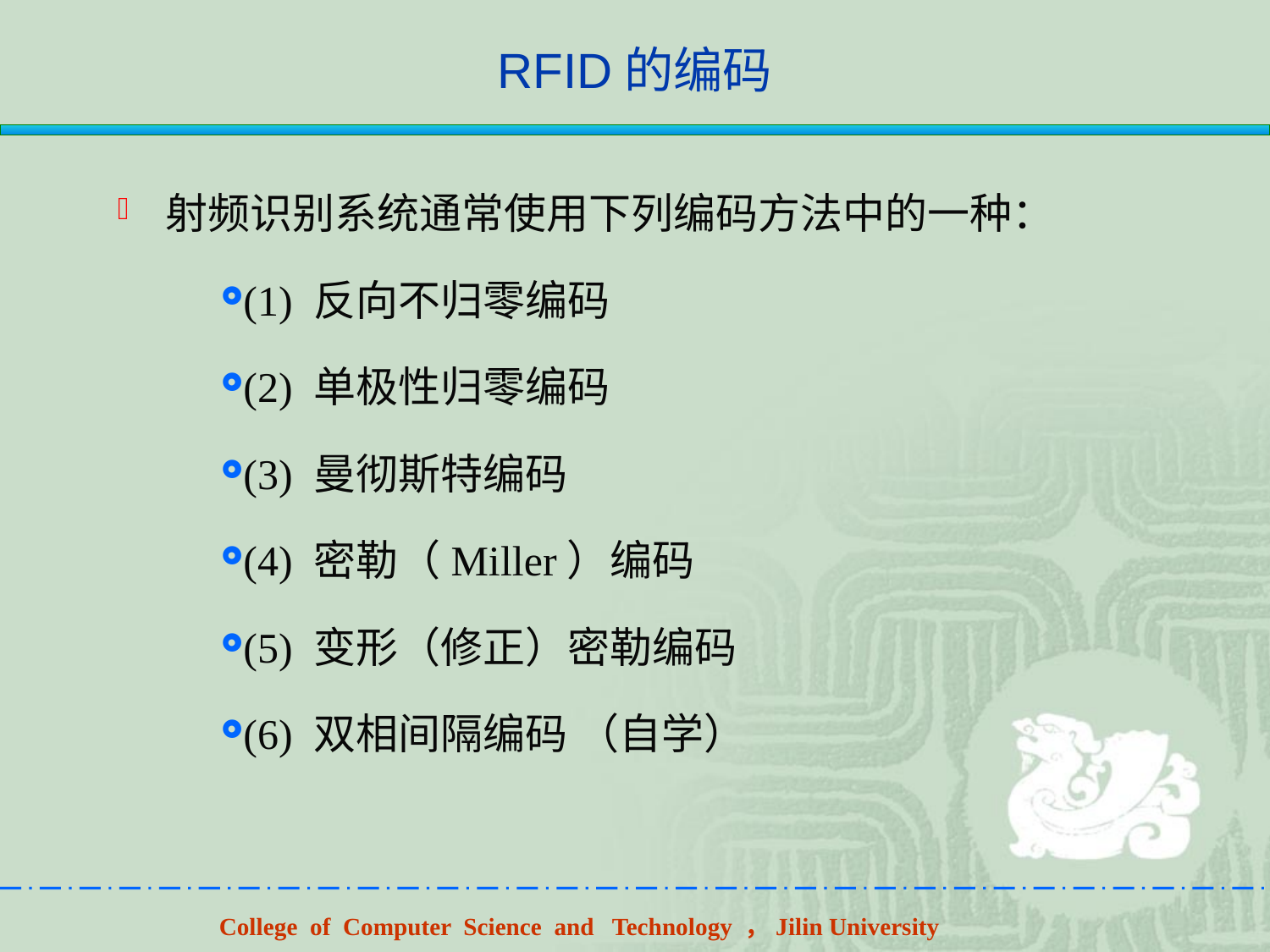

# RFID的编码
射频识别系统通常使用下列编码方法中的一种：
(1) 反向不归零编码
(2) 单极性归零编码
(3) 曼彻斯特编码
(4) 密勒（Miller）编码
(5) 变形（修正）密勒编码
(6) 双相间隔编码 （自学）